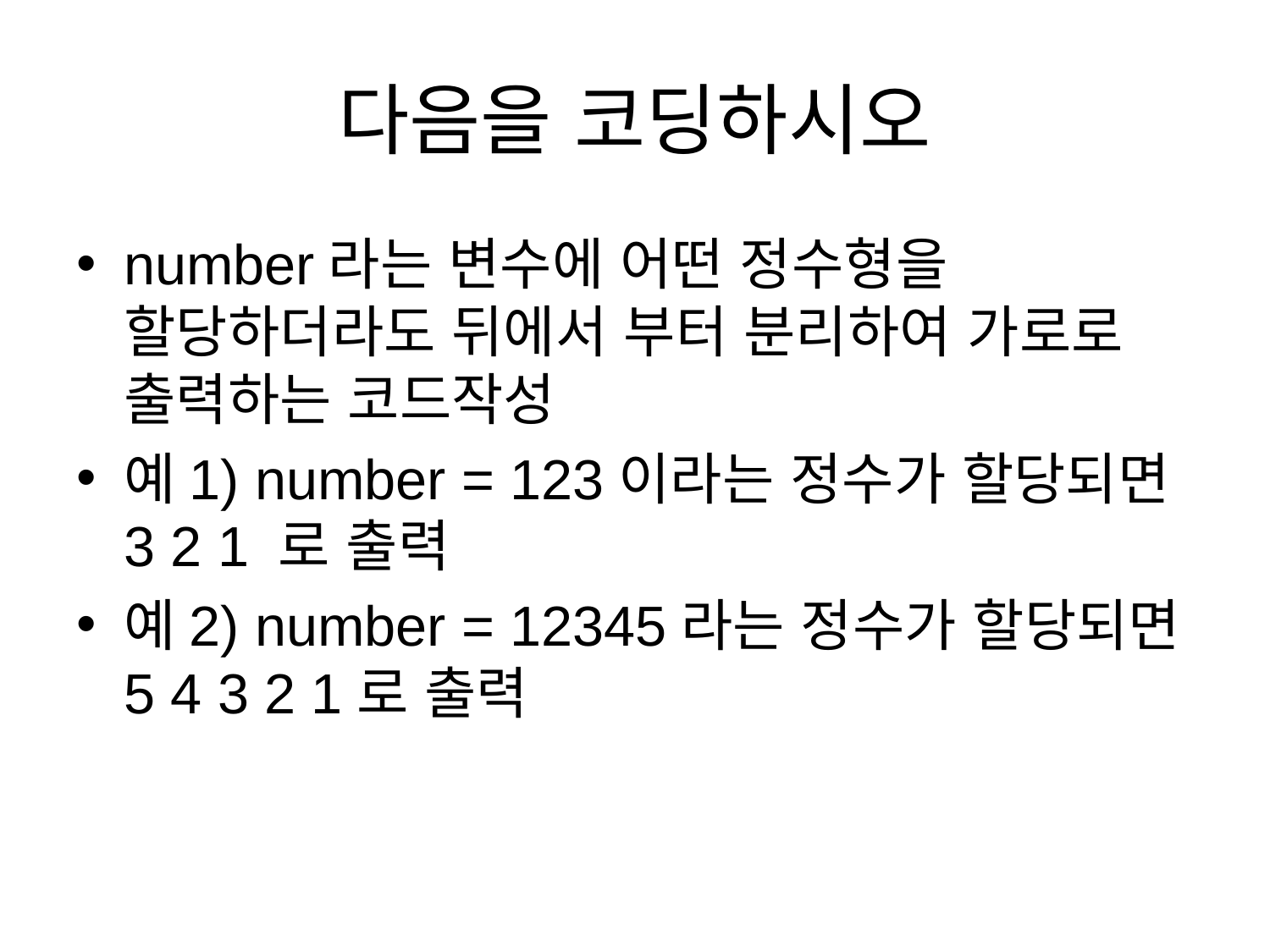

# 다음을 코딩하시오
number라는 변수에 어떤 정수형을 할당하더라도 뒤에서 부터 분리하여 가로로 출력하는 코드작성
예1) number = 123이라는 정수가 할당되면 3 2 1 로 출력
예2) number = 12345라는 정수가 할당되면 5 4 3 2 1로 출력